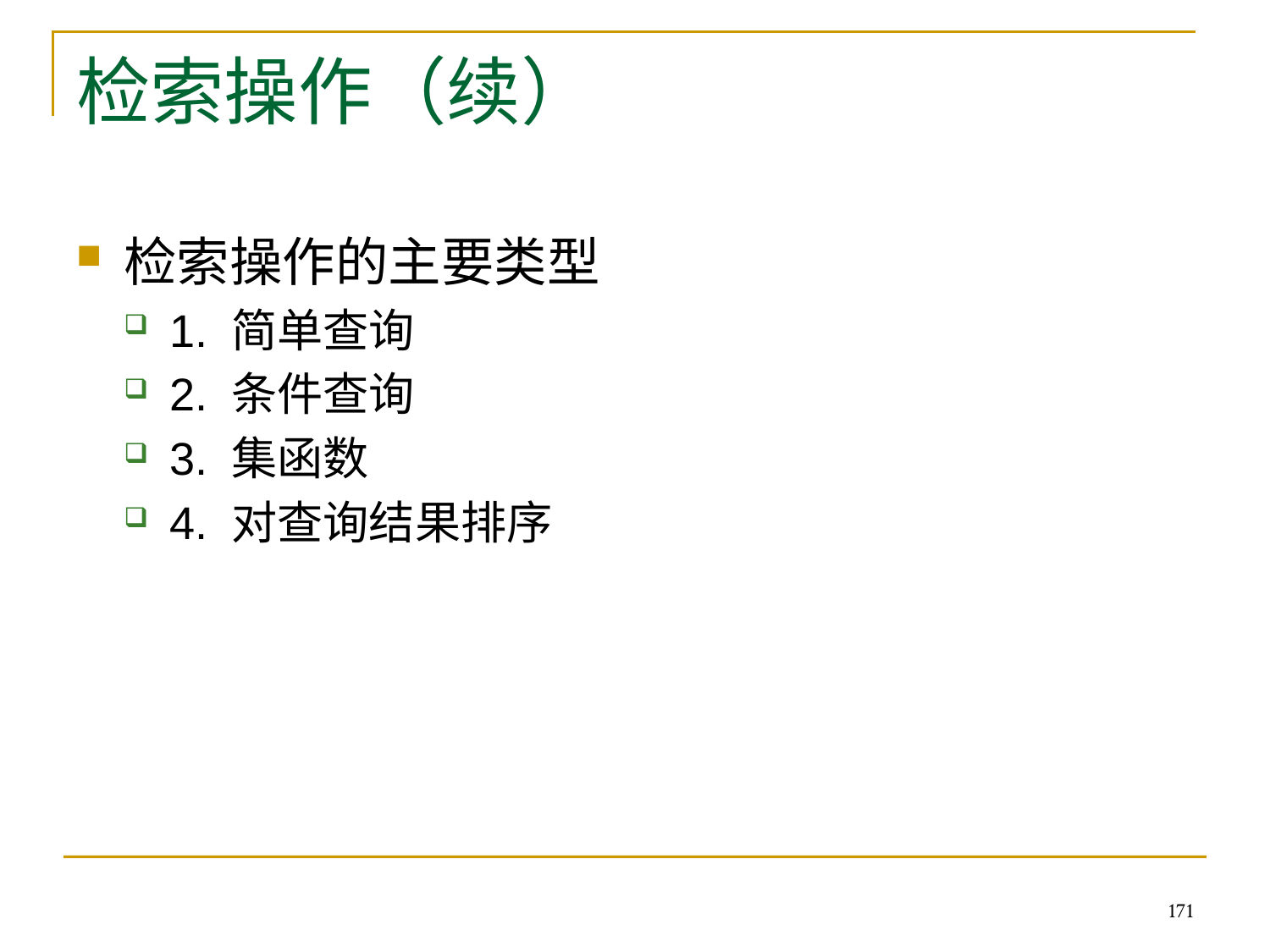

# 检索操作（续）
检索操作的主要类型
1. 简单查询
2. 条件查询
3. 集函数
4. 对查询结果排序
171